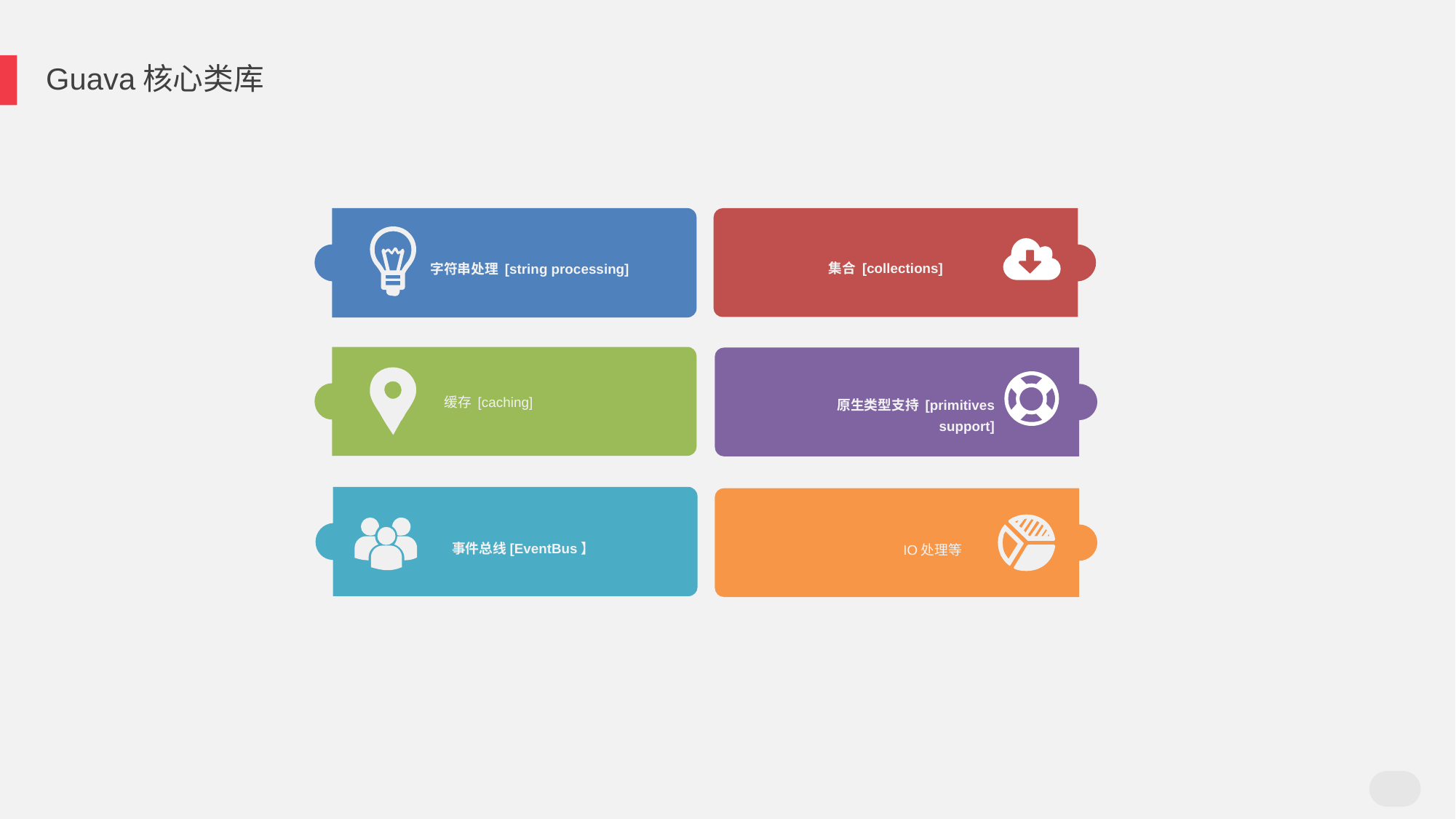

Guava核心类库

集合 [collections]
字符串处理 [string processing]

缓存 [caching]
原生类型支持 [primitives support]

事件总线[EventBus】
IO处理等